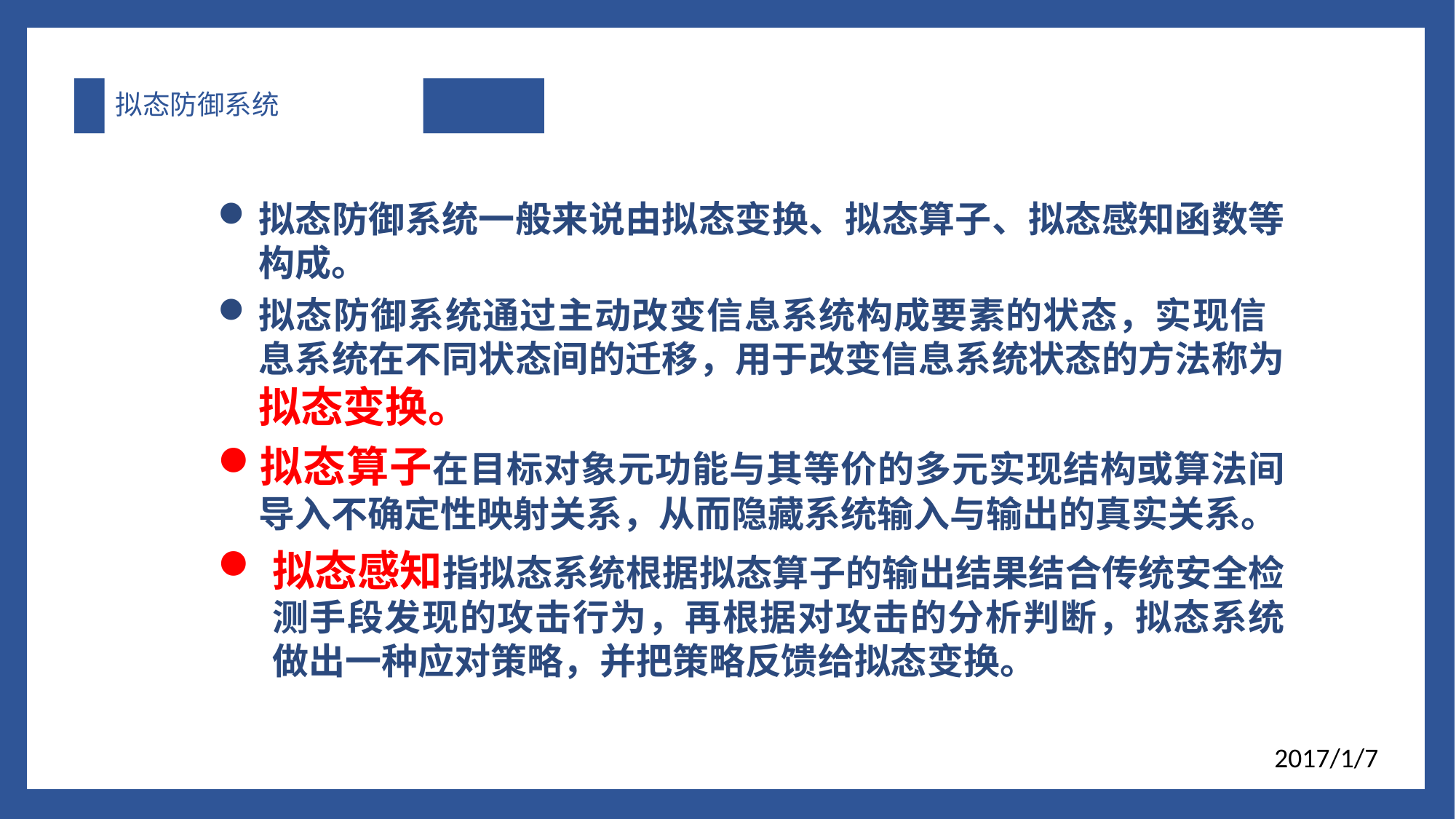

# 拟态防御系统
拟态防御系统一般来说由拟态变换、拟态算子、拟态感知函数等构成。
拟态防御系统通过主动改变信息系统构成要素的状态，实现信   息系统在不同状态间的迁移，用于改变信息系统状态的方法称为 拟态变换。
拟态算子在目标对象元功能与其等价的多元实现结构或算法间导入不确定性映射关系，从而隐藏系统输入与输出的真实关系。
拟态感知指拟态系统根据拟态算子的输出结果结合传统安全检测手段发现的攻击行为，再根据对攻击的分析判断，拟态系统做出一种应对策略，并把策略反馈给拟态变换。

e7d195523061f1c09e9d68d7cf438b91ef959ecb14fc25d26BBA7F7DBC18E55DFF4014AF651F0BF2569D4B6C1DA7F1A4683A481403BD872FC687266AD13265C1DE7C373772FD8728ABDD69ADD03BFF5BE2862BC891DBB79E831677839DA1A1704E8AE592028226C9E918C0B50881C89B77AB8D1B44EF594EC5FCAA7D071964C2C3832D0F3E7F2E7532694B2E8EF2793F
2017/1/7